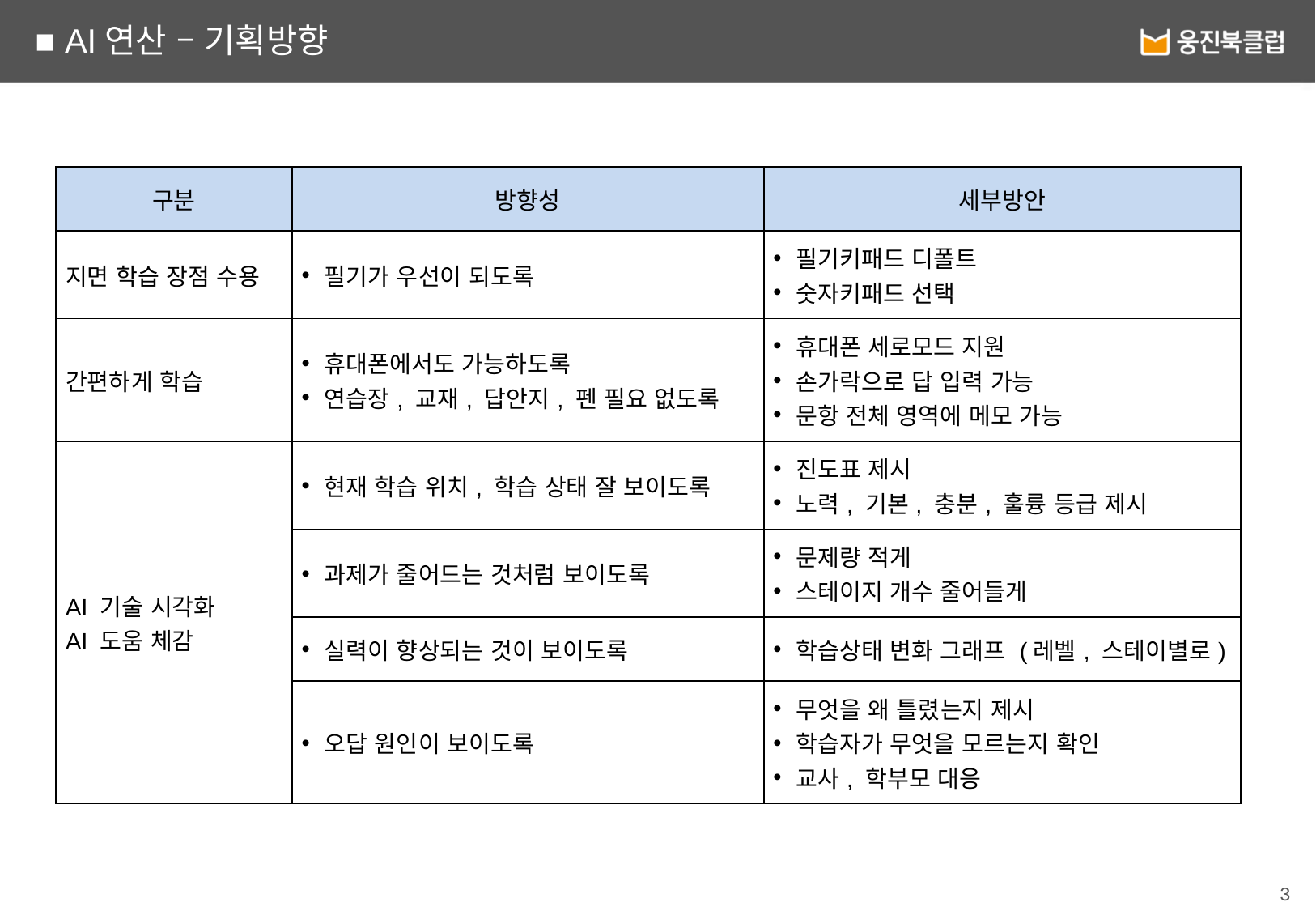

■ AI연산 – 기획방향
| 구분 | 방향성 | 세부방안 |
| --- | --- | --- |
| 지면 학습 장점 수용 | 필기가 우선이 되도록 | 필기키패드 디폴트 숫자키패드 선택 |
| 간편하게 학습 | 휴대폰에서도 가능하도록 연습장, 교재, 답안지, 펜 필요 없도록 | 휴대폰 세로모드 지원 손가락으로 답 입력 가능 문항 전체 영역에 메모 가능 |
| AI 기술 시각화 AI 도움 체감 | 현재 학습 위치, 학습 상태 잘 보이도록 | 진도표 제시 노력, 기본, 충분, 훌륭 등급 제시 |
|  | 과제가 줄어드는 것처럼 보이도록 | 문제량 적게 스테이지 개수 줄어들게 |
|  | 실력이 향상되는 것이 보이도록 | 학습상태 변화 그래프 (레벨, 스테이별로) |
|  | 오답 원인이 보이도록 | 무엇을 왜 틀렸는지 제시 학습자가 무엇을 모르는지 확인 교사, 학부모 대응 |
3